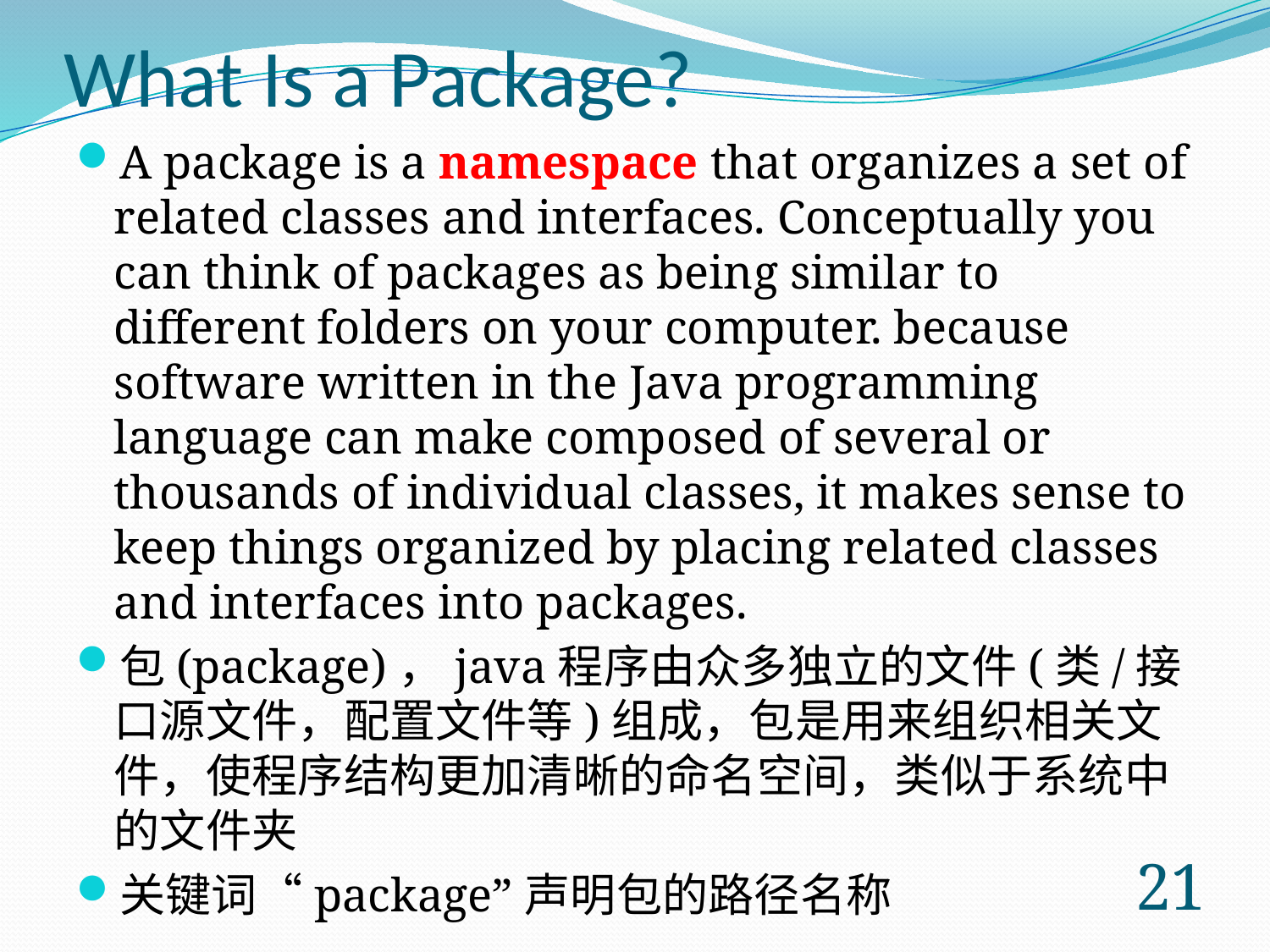

# What Is a Package?
A package is a namespace that organizes a set of related classes and interfaces. Conceptually you can think of packages as being similar to different folders on your computer. because software written in the Java programming language can make composed of several or thousands of individual classes, it makes sense to keep things organized by placing related classes and interfaces into packages.
包(package)，java程序由众多独立的文件(类/接口源文件，配置文件等)组成，包是用来组织相关文件，使程序结构更加清晰的命名空间，类似于系统中的文件夹
关键词“package”声明包的路径名称
21